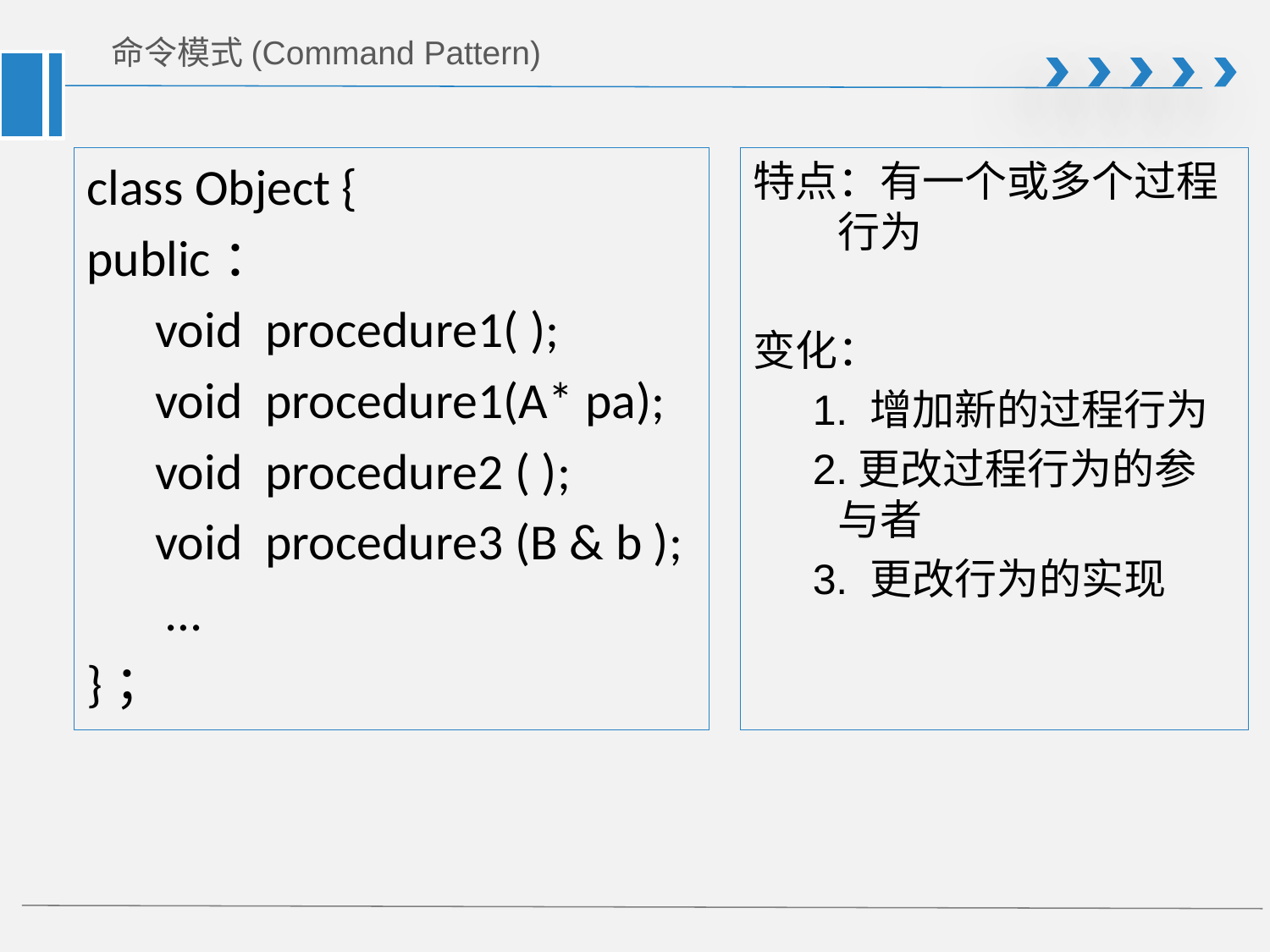

# 命令模式(Command Pattern)
特点：有一个或多个过程行为

变化：
     1. 增加新的过程行为
     2.更改过程行为的参与者
     3. 更改行为的实现

class Object {
public：
      void  procedure1( );
      void  procedure1(A* pa);
      void  procedure2 ( );
      void  procedure3 (B & b );
       …
}；